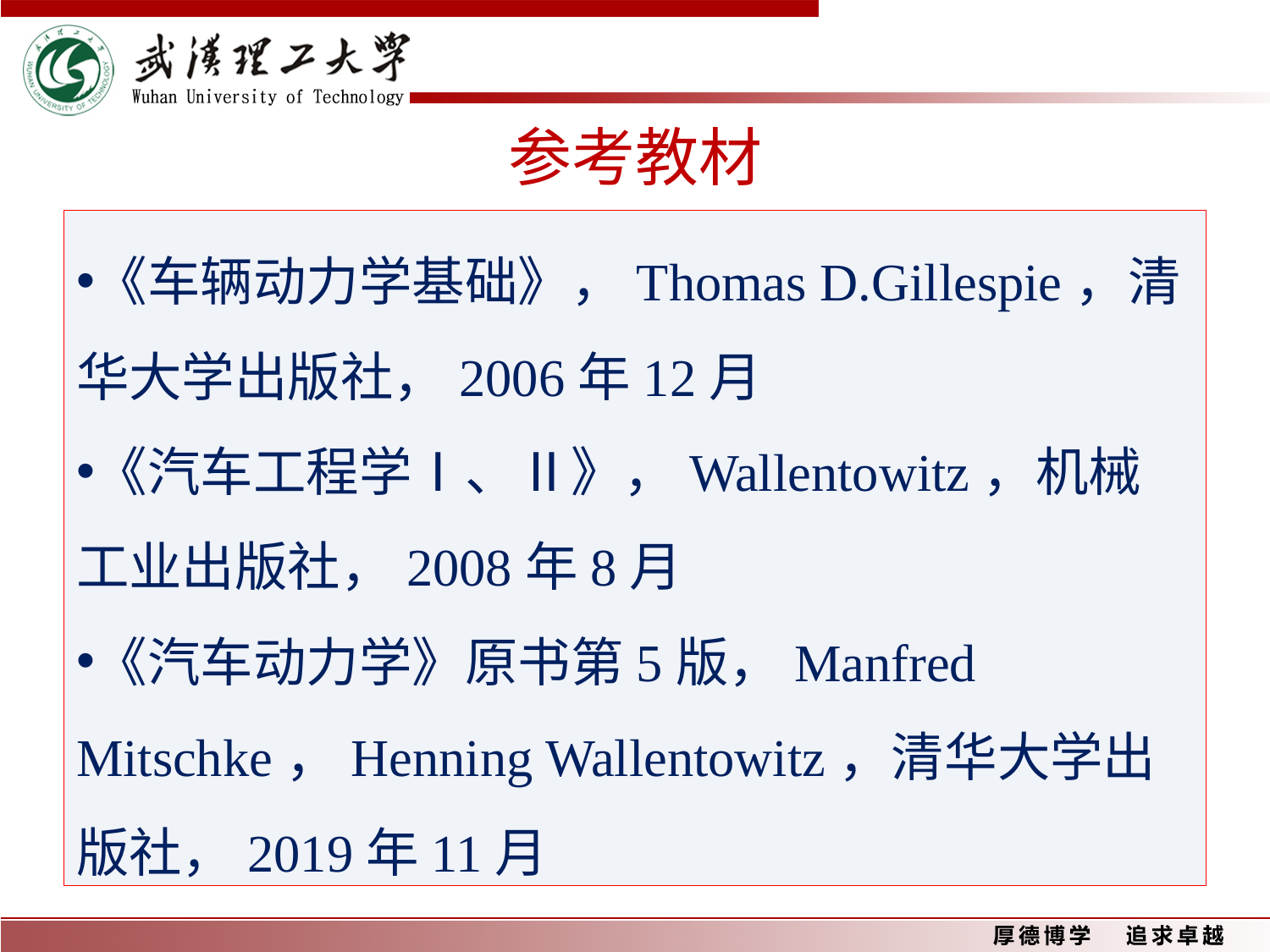

# 参考教材
《车辆动力学基础》，Thomas D.Gillespie，清华大学出版社，2006年12月
《汽车工程学Ⅰ、Ⅱ》，Wallentowitz，机械工业出版社，2008年8月
《汽车动力学》原书第5版，Manfred Mitschke，Henning Wallentowitz，清华大学出版社，2019年11月